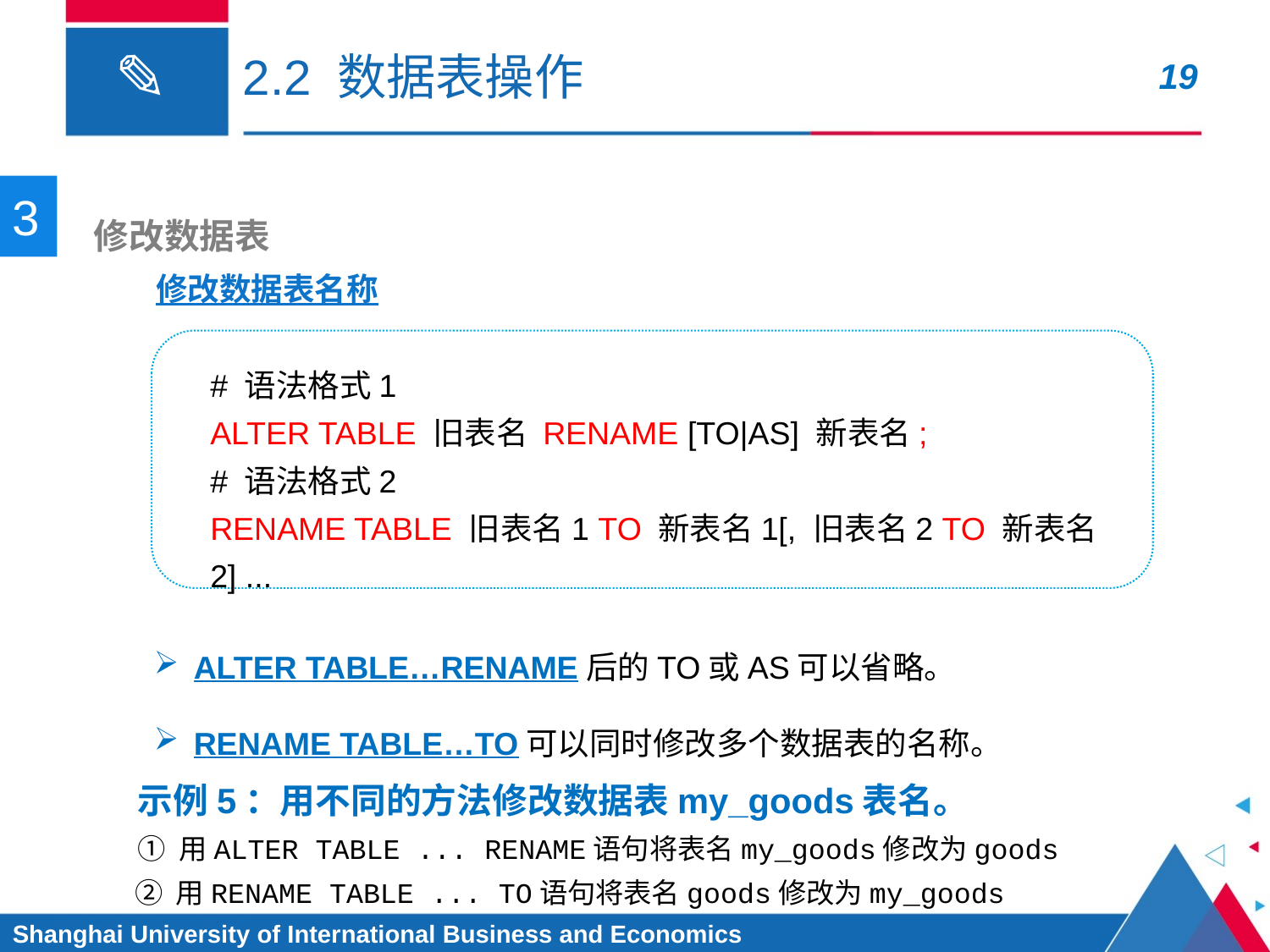

# 2.2 数据表操作

3
  修改数据表
修改数据表名称

# 语法格式1
ALTER TABLE 旧表名 RENAME [TO|AS] 新表名;
# 语法格式2
RENAME TABLE 旧表名1 TO 新表名1[, 旧表名2 TO 新表名2] ...
ALTER TABLE…RENAME后的TO或AS可以省略。
RENAME TABLE…TO可以同时修改多个数据表的名称。
  示例5：用不同的方法修改数据表my_goods表名。
① 用ALTER TABLE ... RENAME语句将表名my_goods修改为goods
② 用RENAME TABLE ... TO语句将表名goods修改为my_goods